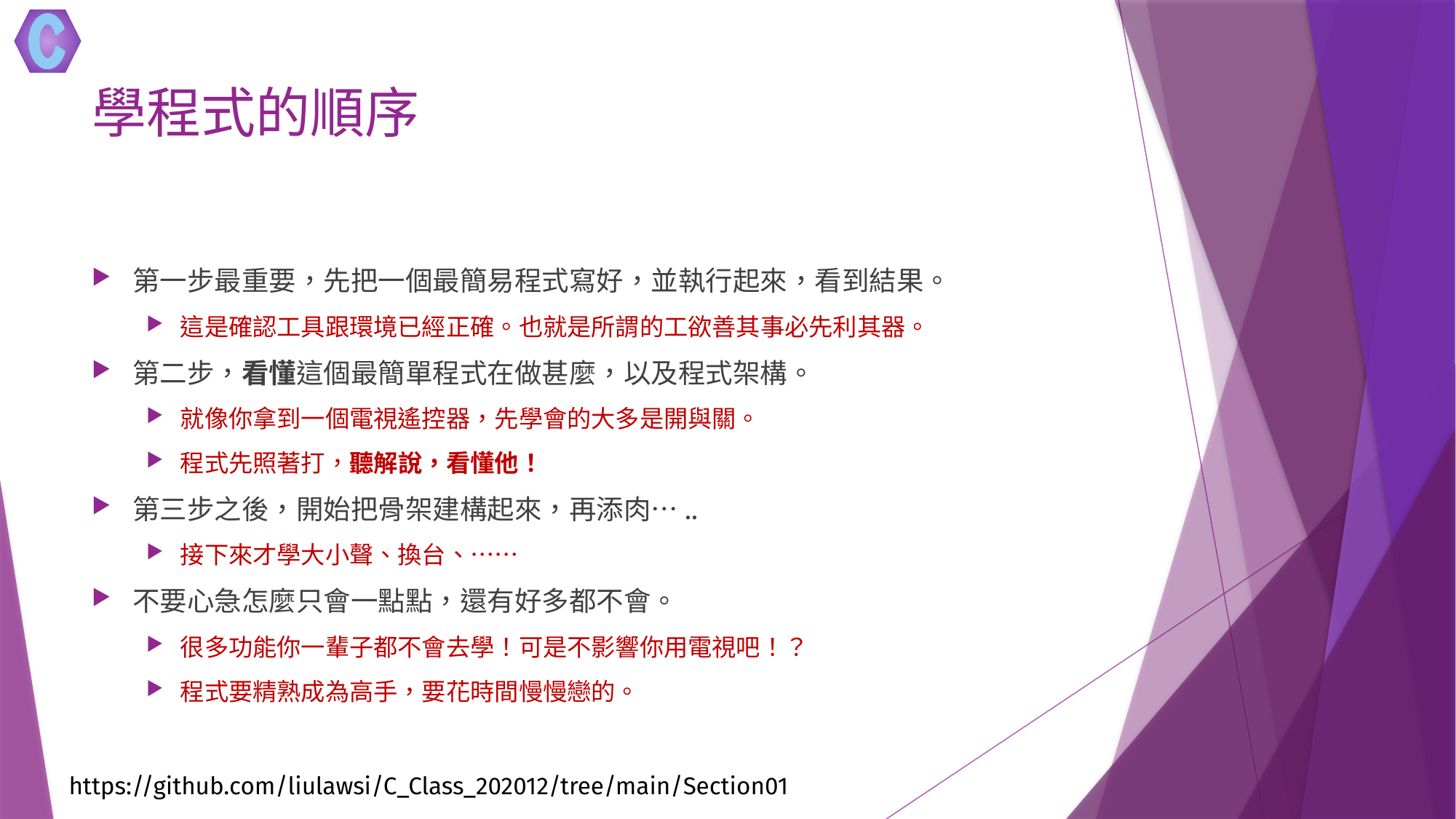

# 學程式的順序
第一步最重要，先把一個最簡易程式寫好，並執行起來，看到結果。
這是確認工具跟環境已經正確。也就是所謂的工欲善其事必先利其器。
第二步，看懂這個最簡單程式在做甚麼，以及程式架構。
就像你拿到一個電視遙控器，先學會的大多是開與關。
程式先照著打，聽解說，看懂他！
第三步之後，開始把骨架建構起來，再添肉…..
接下來才學大小聲、換台、……
不要心急怎麼只會一點點，還有好多都不會。
很多功能你一輩子都不會去學！可是不影響你用電視吧！？
程式要精熟成為高手，要花時間慢慢戀的。